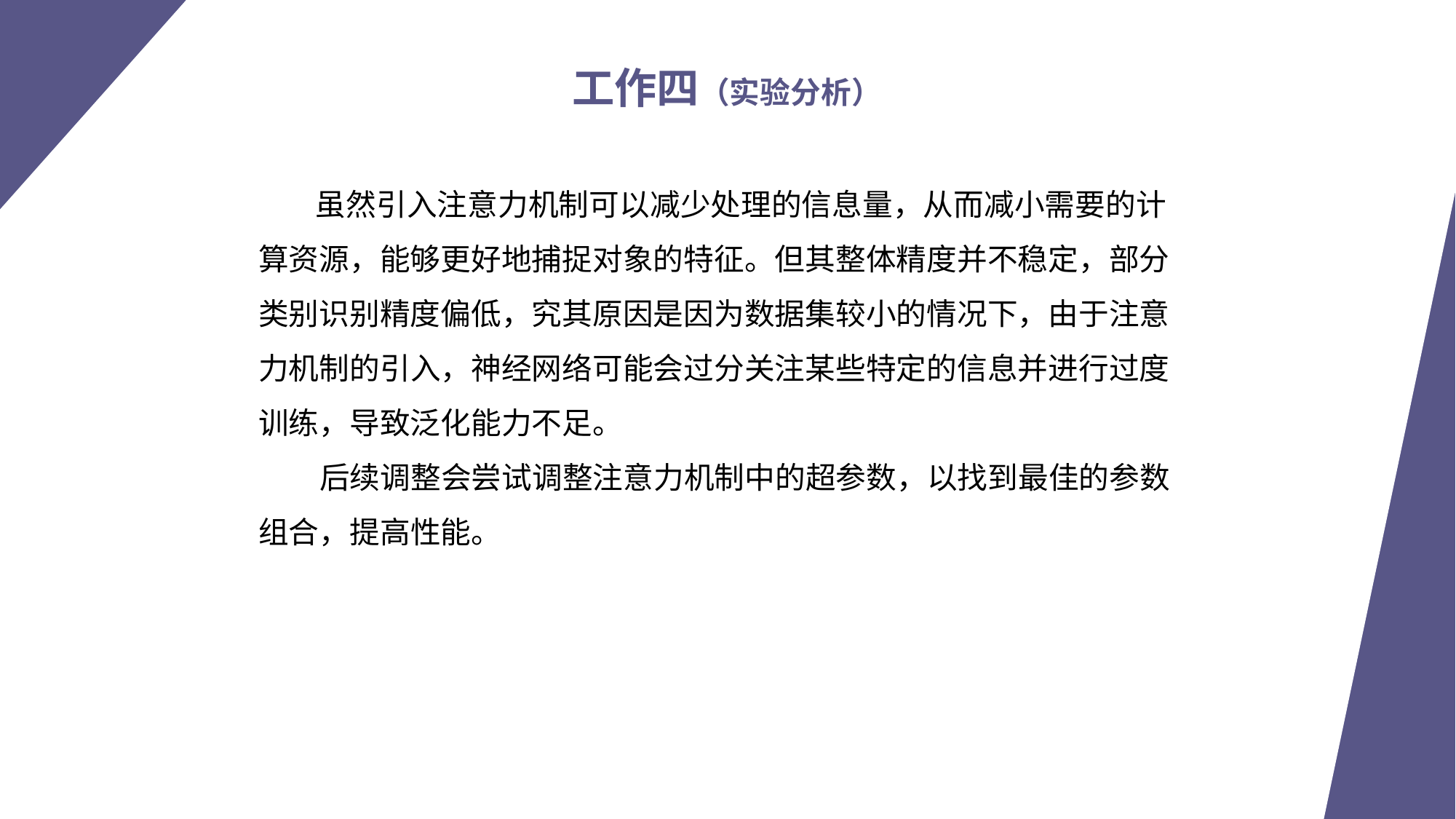

工作四（实验分析）
        虽然引入注意力机制可以减少处理的信息量，从而减小需要的计算资源，能够更好地捕捉对象的特征。但其整体精度并不稳定，部分类别识别精度偏低，究其原因是因为数据集较小的情况下，由于注意力机制的引入，神经网络可能会过分关注某些特定的信息并进行过度训练，导致泛化能力不足。
        后续调整会尝试调整注意力机制中的超参数，以找到最佳的参数组合，提高性能。